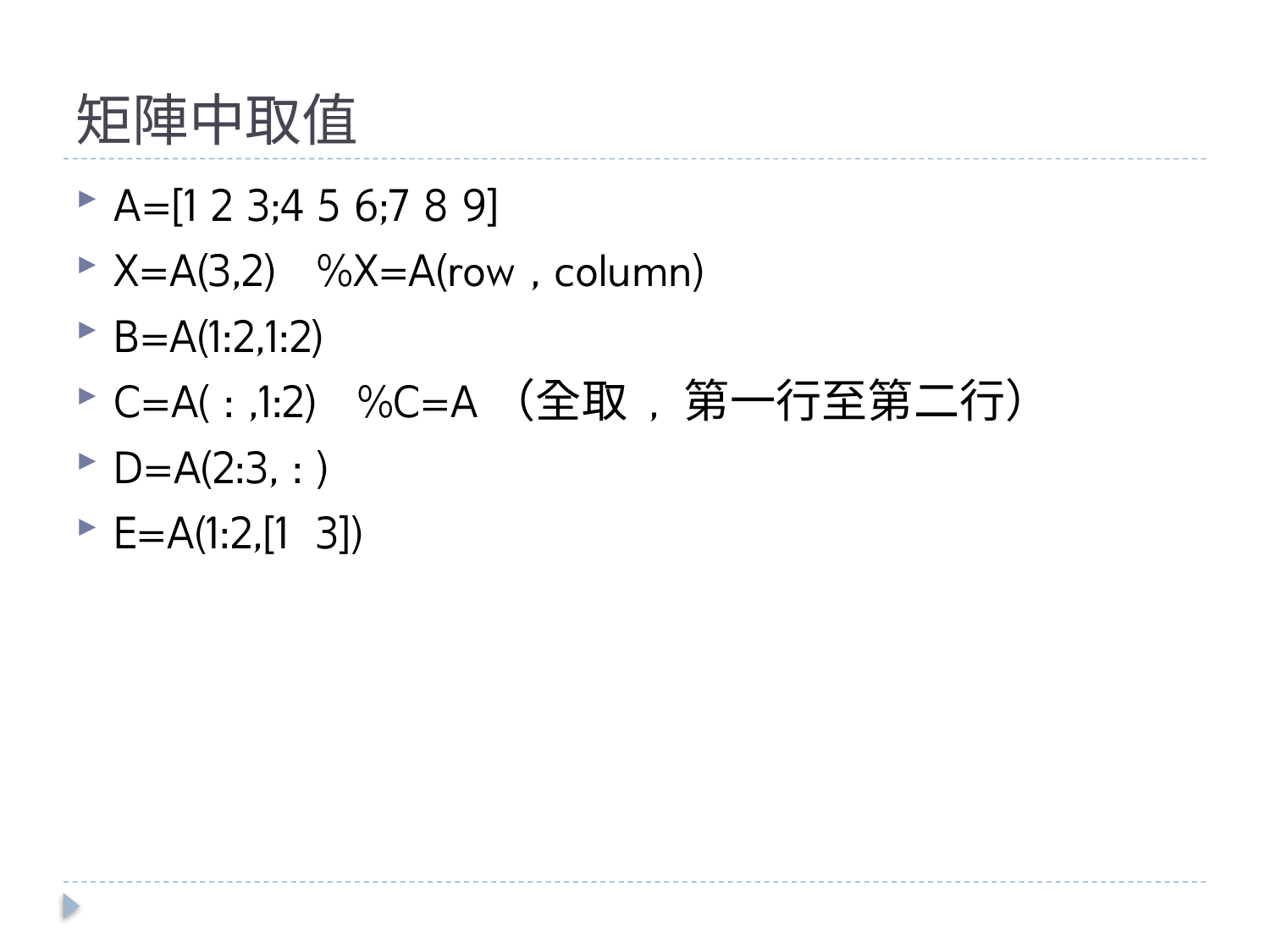

# 矩陣中取值
A=[1 2 3;4 5 6;7 8 9]
X=A(3,2)   %X=A(row , column)
B=A(1:2,1:2)
C=A( : ,1:2)   %C=A（全取 , 第一行至第二行）
D=A(2:3, : )
E=A(1:2,[1  3])